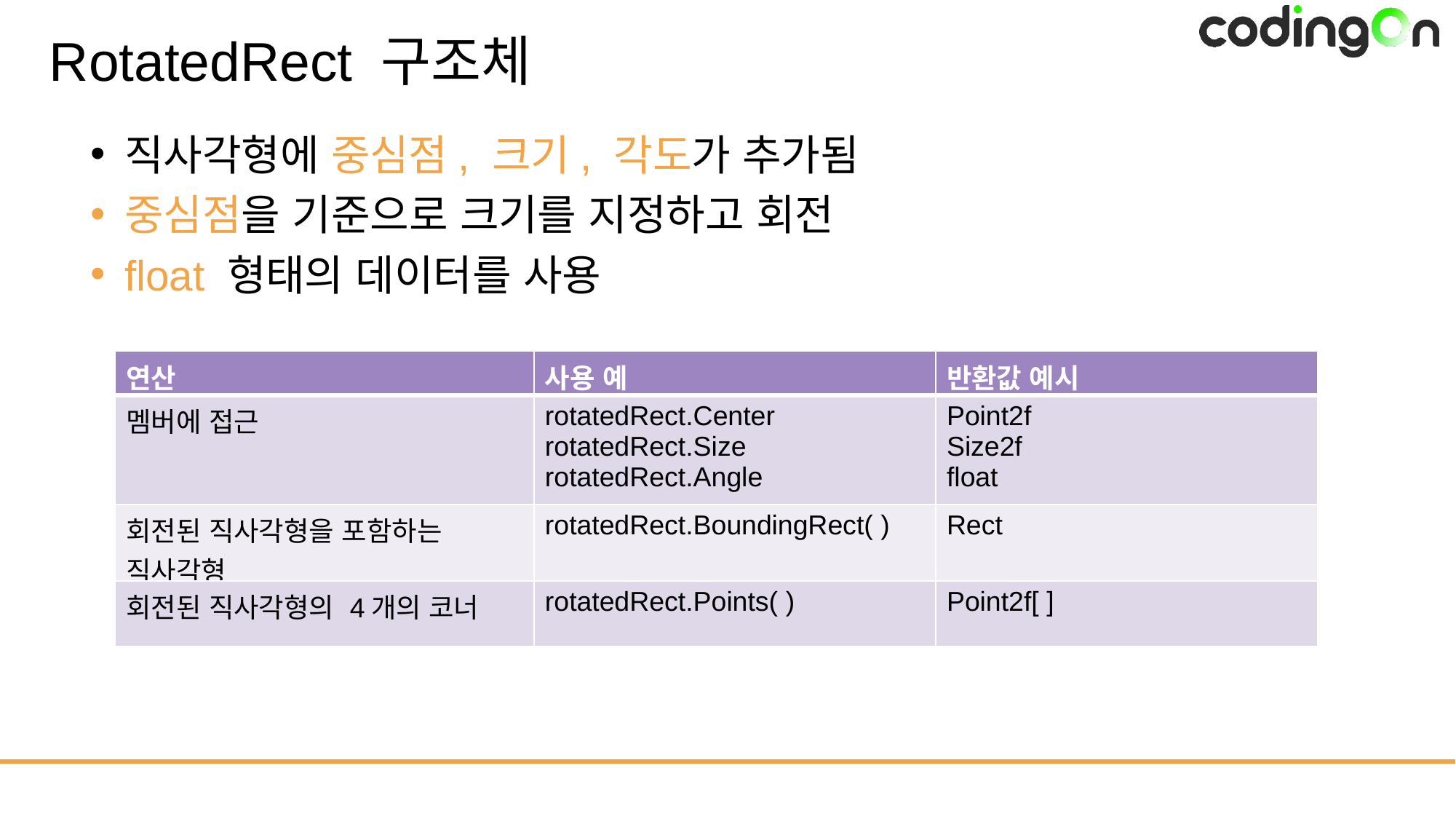

# RotatedRect 구조체
직사각형에 중심점, 크기, 각도가 추가됨
중심점을 기준으로 크기를 지정하고 회전
float 형태의 데이터를 사용
| 연산 | 사용 예 | 반환값 예시 |
| --- | --- | --- |
| 멤버에 접근 | rotatedRect.Center rotatedRect.Size rotatedRect.Angle | Point2f Size2f float |
| 회전된 직사각형을 포함하는 직사각형 | rotatedRect.BoundingRect( ) | Rect |
| 회전된 직사각형의 4개의 코너 | rotatedRect.Points( ) | Point2f[ ] |